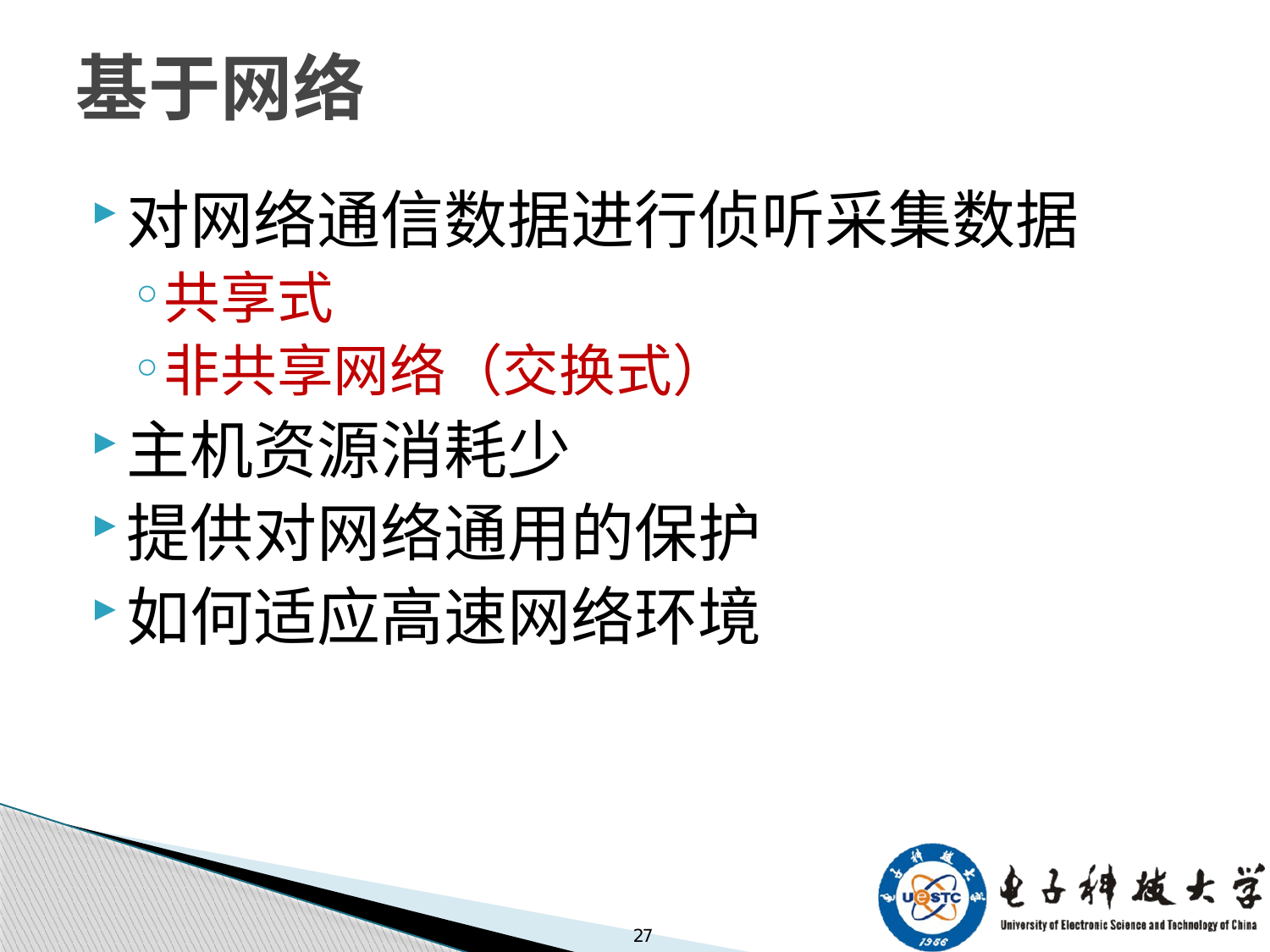

# 基于网络
对网络通信数据进行侦听采集数据
共享式
非共享网络（交换式）
主机资源消耗少
提供对网络通用的保护
如何适应高速网络环境
27